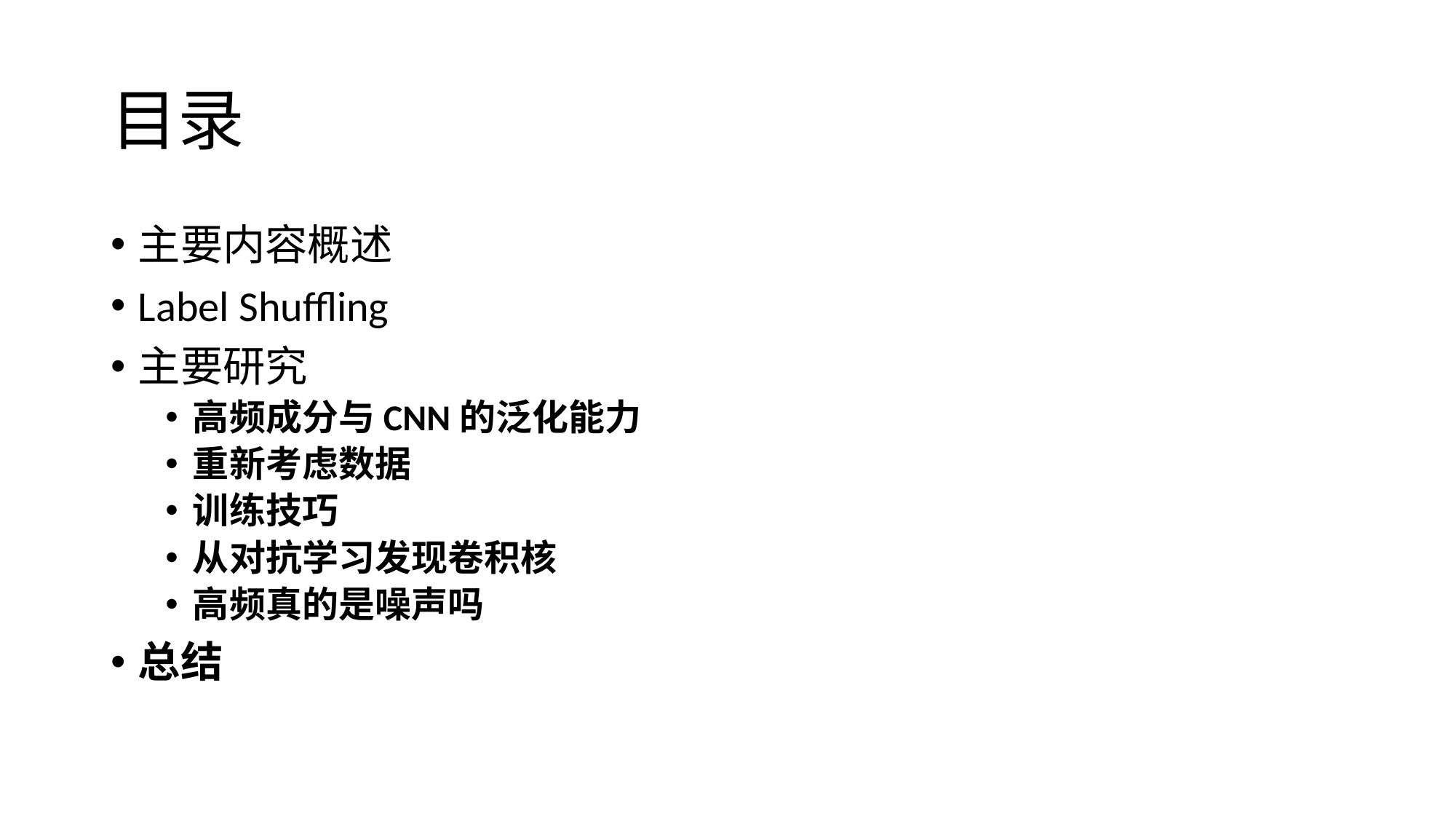

# 目录
主要内容概述
Label Shuffling
主要研究
高频成分与CNN的泛化能力
重新考虑数据
训练技巧
从对抗学习发现卷积核
高频真的是噪声吗
总结